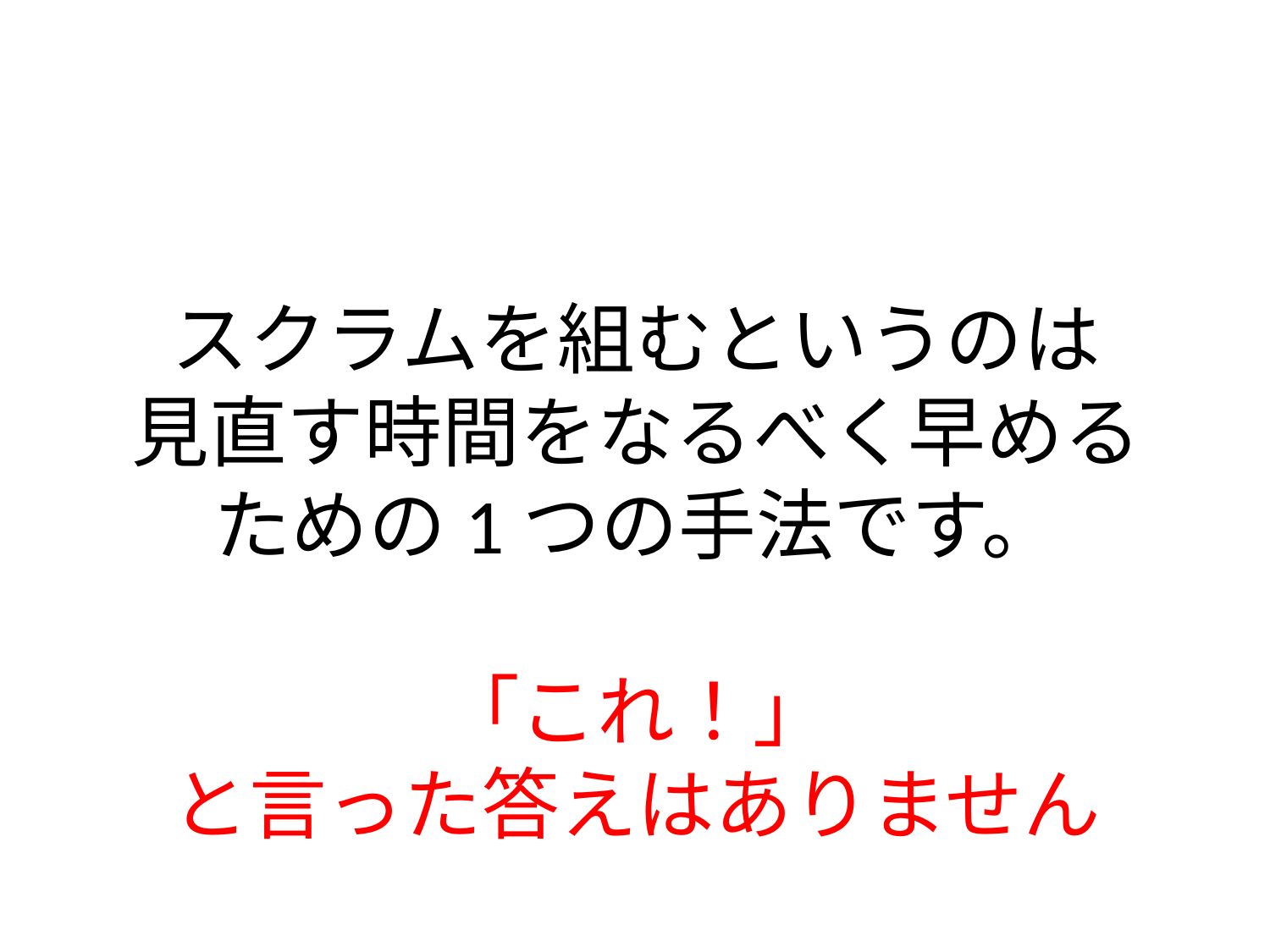

# スクラムを組むというのは 見直す時間をなるべく早める ための1つの手法です。 「これ！」 と言った答えはありません